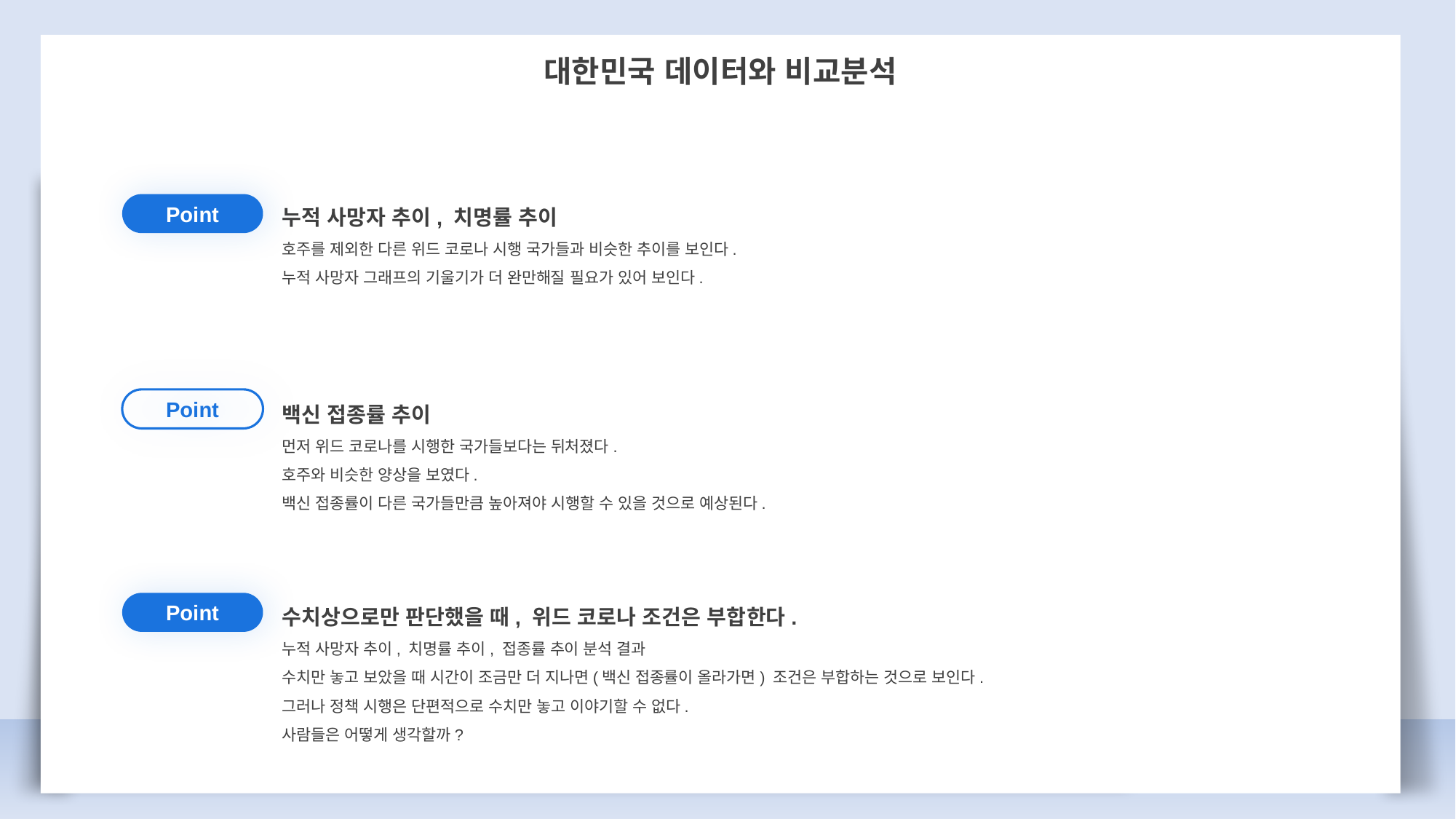

대한민국 데이터와 비교분석

누적 사망자 추이, 치명률 추이
호주를 제외한 다른 위드 코로나 시행 국가들과 비슷한 추이를 보인다.
누적 사망자 그래프의 기울기가 더 완만해질 필요가 있어 보인다.

Point
백신 접종률 추이
먼저 위드 코로나를 시행한 국가들보다는 뒤처졌다.
호주와 비슷한 양상을 보였다.
백신 접종률이 다른 국가들만큼 높아져야 시행할 수 있을 것으로 예상된다.

Point
수치상으로만 판단했을 때, 위드 코로나 조건은 부합한다.
누적 사망자 추이, 치명률 추이, 접종률 추이 분석 결과
수치만 놓고 보았을 때 시간이 조금만 더 지나면(백신 접종률이 올라가면) 조건은 부합하는 것으로 보인다.
그러나 정책 시행은 단편적으로 수치만 놓고 이야기할 수 없다.
사람들은 어떻게 생각할까?
Point